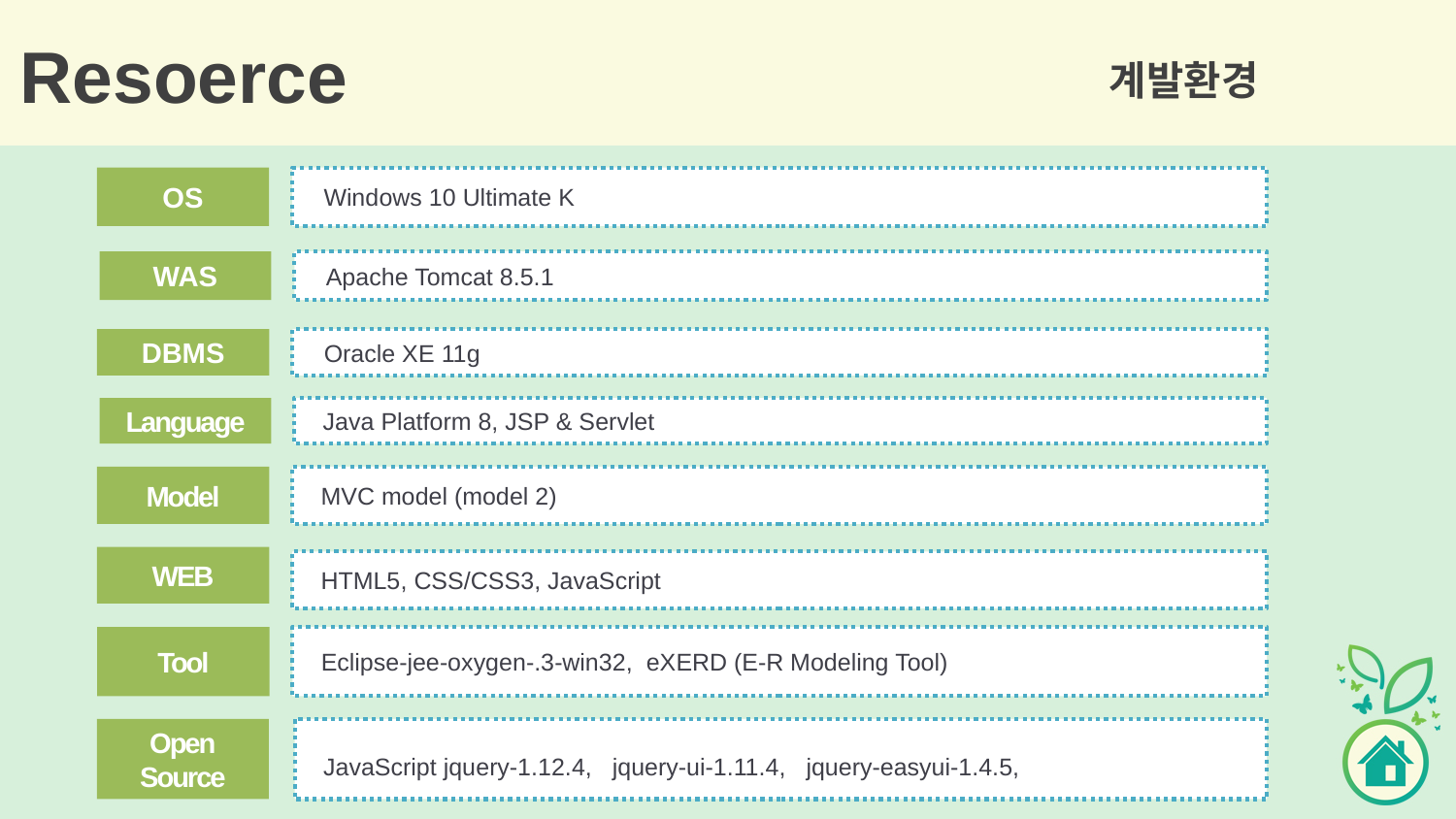

# Resoerce
계발환경
OS
Windows 10 Ultimate K
WAS
Apache Tomcat 8.5.1
DBMS
Oracle XE 11g
Language
Java Platform 8, JSP & Servlet
MVC model (model 2)
Model
WEB
HTML5, CSS/CSS3, JavaScript
Tool
Eclipse-jee-oxygen-.3-win32,  eXERD (E-R Modeling Tool)
Open
Source
JavaScript jquery-1.12.4,   jquery-ui-1.11.4,   jquery-easyui-1.4.5,